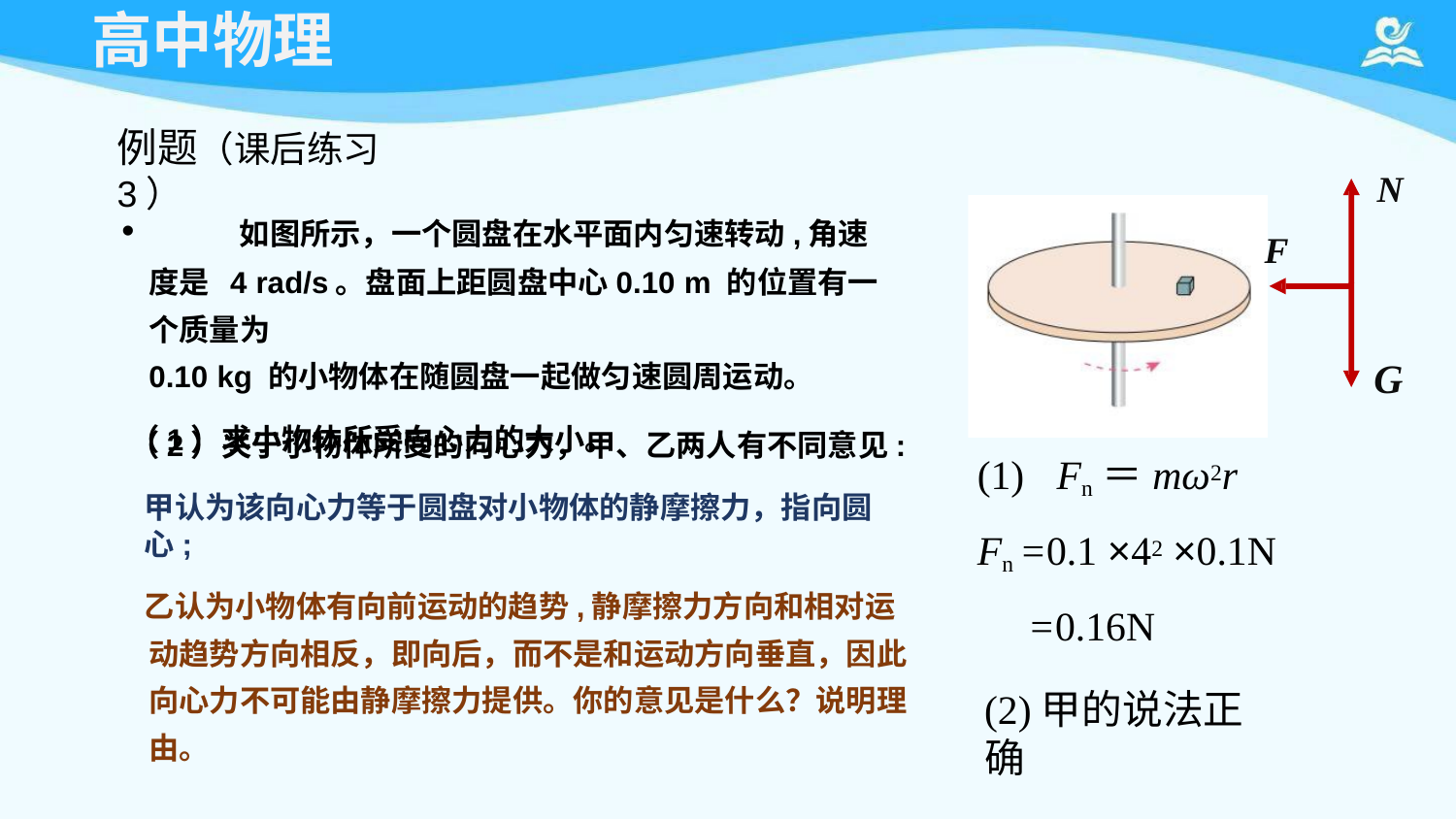

# 高中物理
例题（课后练习3）
N

	如图所示，一个圆盘在水平面内匀速转动,角速度是  4 rad/s。盘面上距圆盘中心0.10 m 的位置有一个质量为
0.10 kg 的小物体在随圆盘一起做匀速圆周运动。
（1）求小物体所受向心力的大小。

F

G
(1)	Fn＝mω2r
Fn =0.1 ×42 ×0.1N
=0.16N
（2）关于小物体所受的向心力，甲、乙两人有不同意见:
甲认为该向心力等于圆盘对小物体的静摩擦力，指向圆心;
乙认为小物体有向前运动的趋势,静摩擦力方向和相对运 动趋势方向相反，即向后，而不是和运动方向垂直，因此 向心力不可能由静摩擦力提供。你的意见是什么？说明理 由。
(2)甲的说法正确